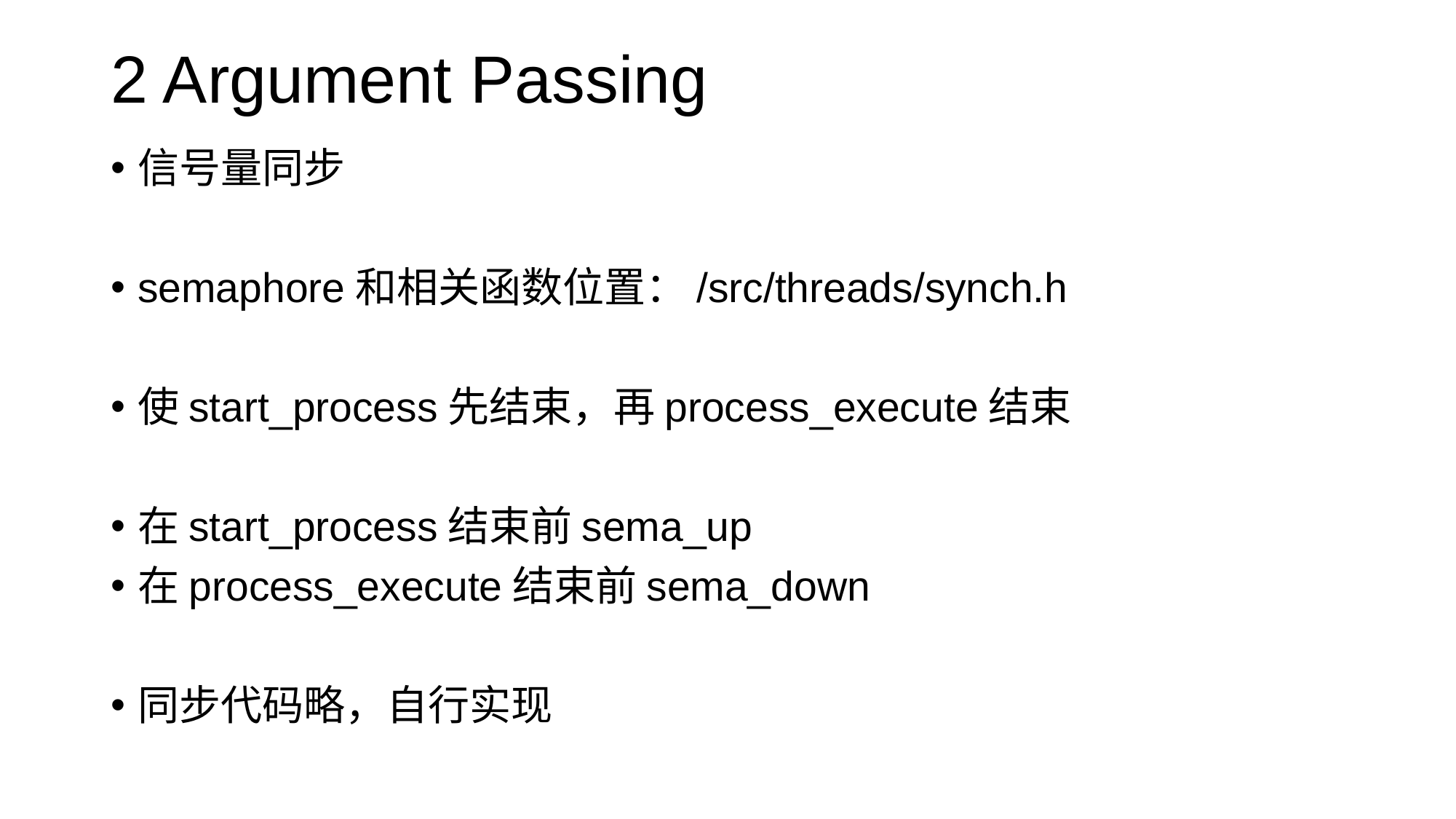

# 2 Argument Passing
信号量同步

semaphore和相关函数位置：/src/threads/synch.h

使start_process先结束，再process_execute结束

在start_process结束前sema_up
在process_execute结束前sema_down

同步代码略，自行实现